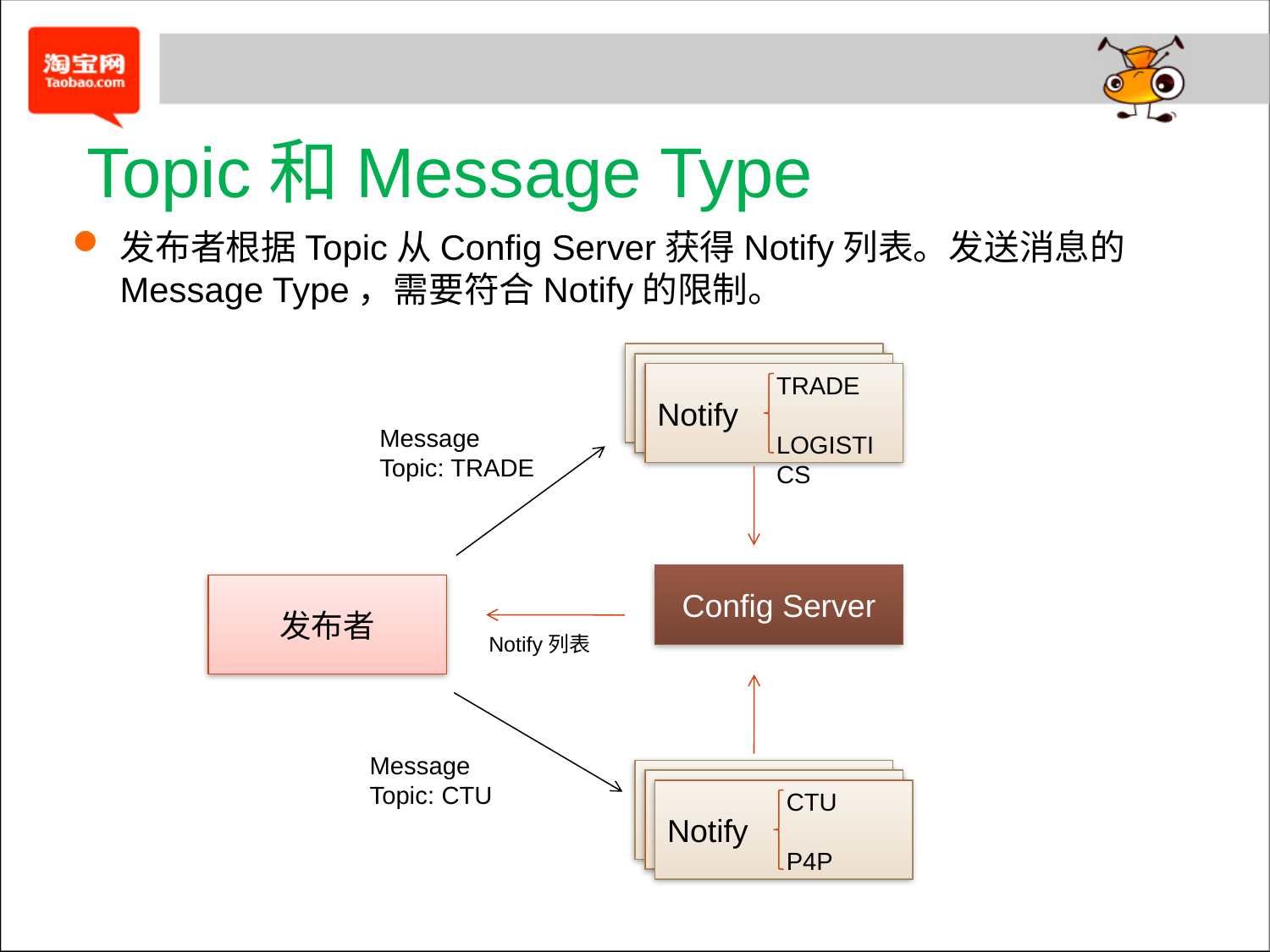

# Topic和Message Type
发布者根据Topic从Config Server获得Notify列表。发送消息的Message Type，需要符合Notify的限制。

Notify
Notify
Notify
TRADE

LOGISTICS

Message
Topic: TRADE
Config Server
发布者
Notify列表
Message
Topic: CTU
Notify
Notify
Notify
CTU

P4P